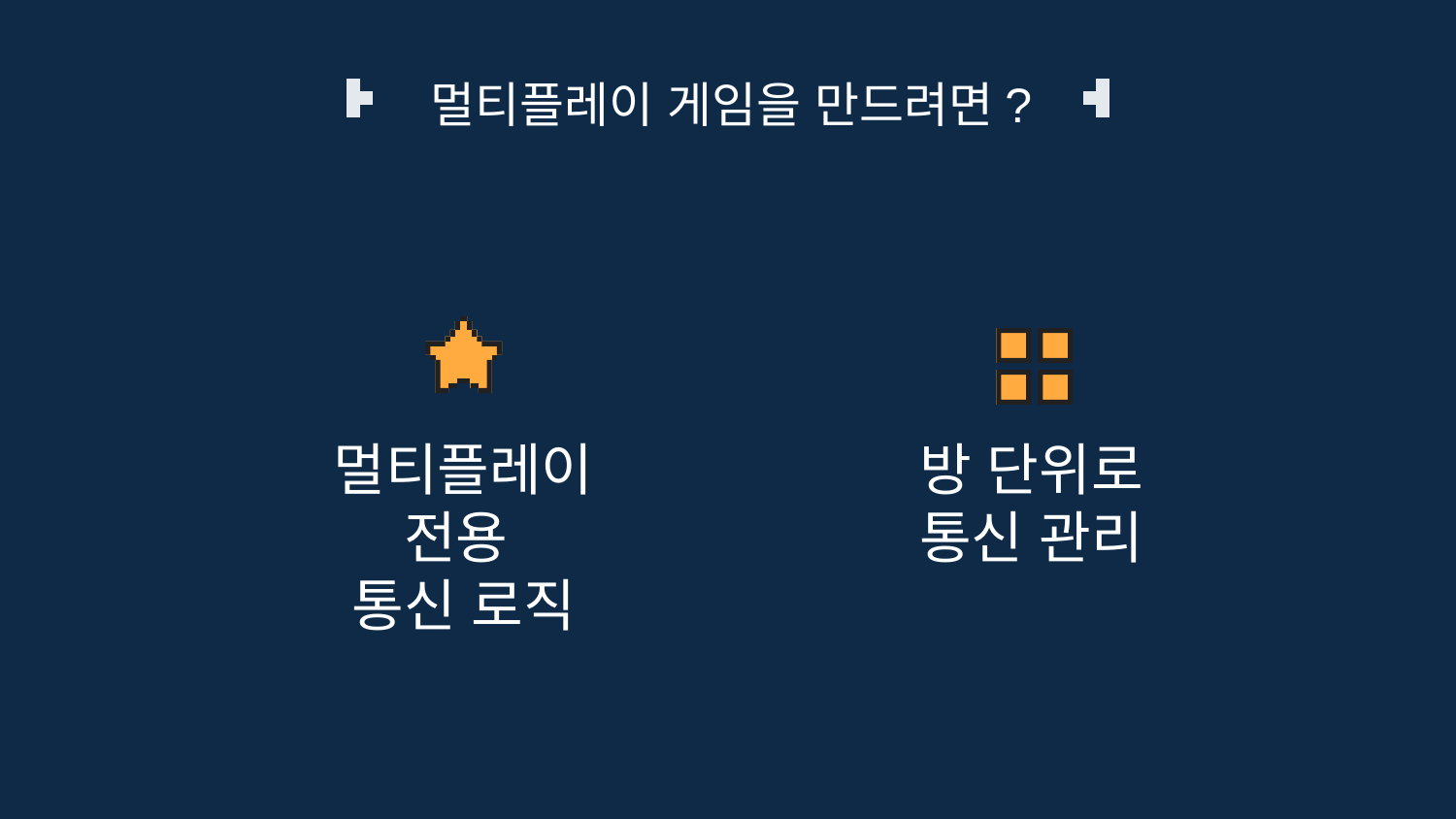

멀티플레이 게임을 만드려면?

멀티플레이
전용
통신 로직

방 단위로 통신 관리